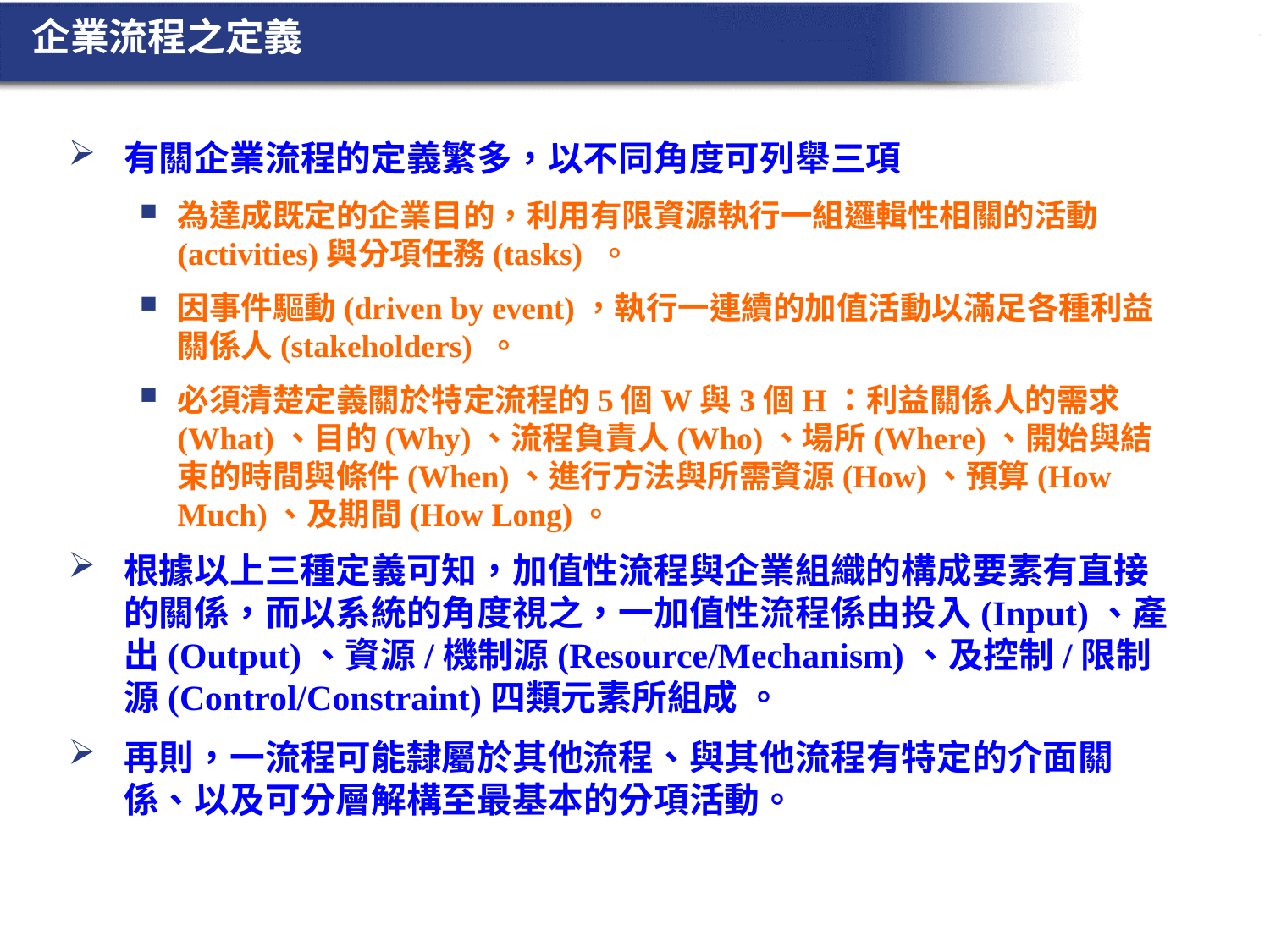

# 企業流程之定義
有關企業流程的定義繁多，以不同角度可列舉三項
為達成既定的企業目的，利用有限資源執行一組邏輯性相關的活動(activities)與分項任務(tasks) 。
因事件驅動(driven by event)，執行一連續的加值活動以滿足各種利益關係人(stakeholders) 。
必須清楚定義關於特定流程的5個W與3個H：利益關係人的需求(What)、目的(Why)、流程負責人(Who)、場所(Where)、開始與結束的時間與條件(When)、進行方法與所需資源(How)、預算(How Much)、及期間(How Long)。
根據以上三種定義可知，加值性流程與企業組織的構成要素有直接的關係，而以系統的角度視之，一加值性流程係由投入(Input)、產出(Output)、資源/機制源(Resource/Mechanism)、及控制/限制源(Control/Constraint)四類元素所組成 。
再則，一流程可能隸屬於其他流程、與其他流程有特定的介面關係、以及可分層解構至最基本的分項活動。